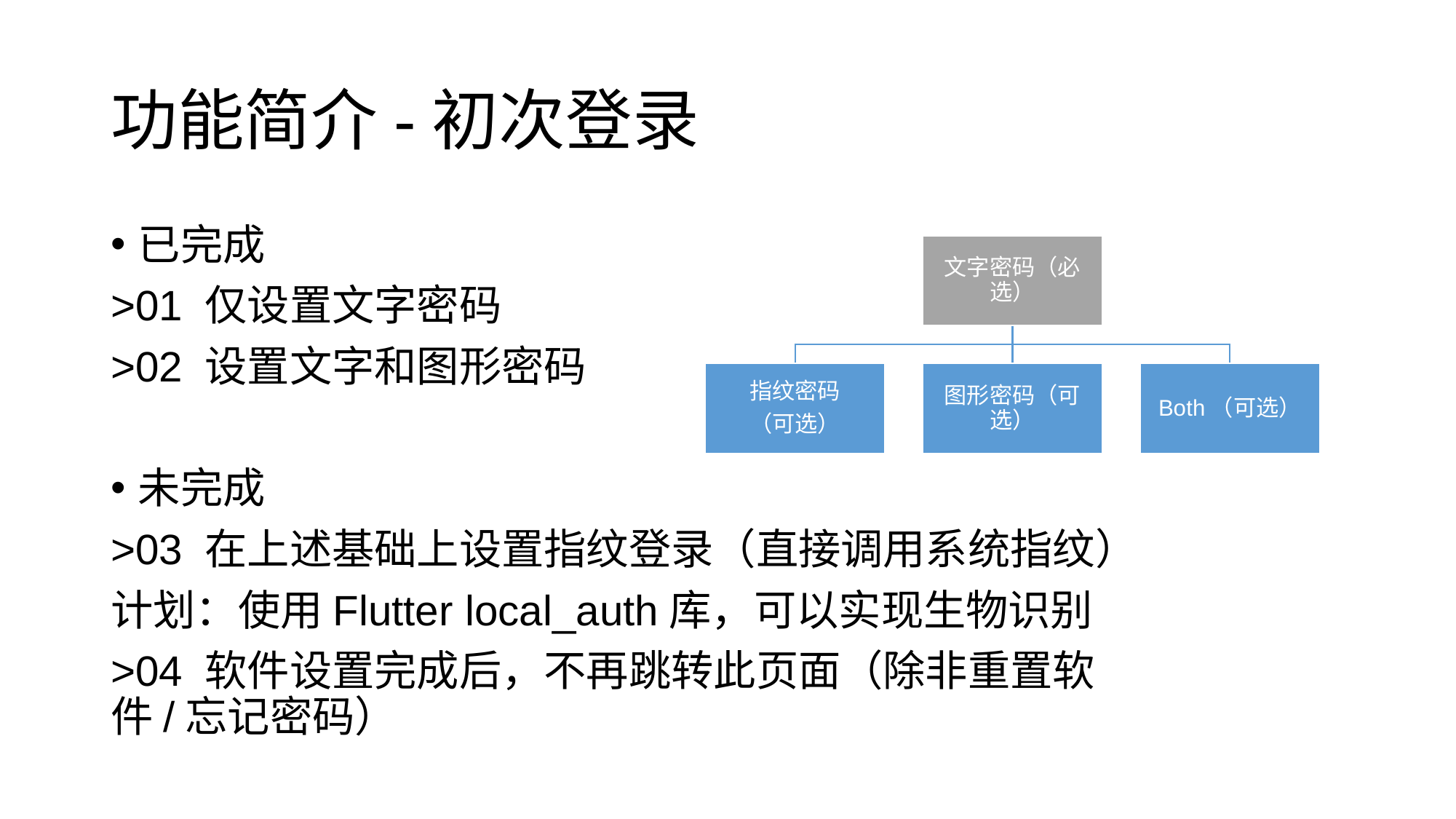

# 功能简介-初次登录
文字密码（必选）
指纹密码
（可选）
图形密码（可选）
Both（可选）
已完成
>01 仅设置文字密码
>02 设置文字和图形密码

未完成
>03 在上述基础上设置指纹登录（直接调用系统指纹）
计划：使用Flutter local_auth库，可以实现生物识别
>04 软件设置完成后，不再跳转此页面（除非重置软件/忘记密码）